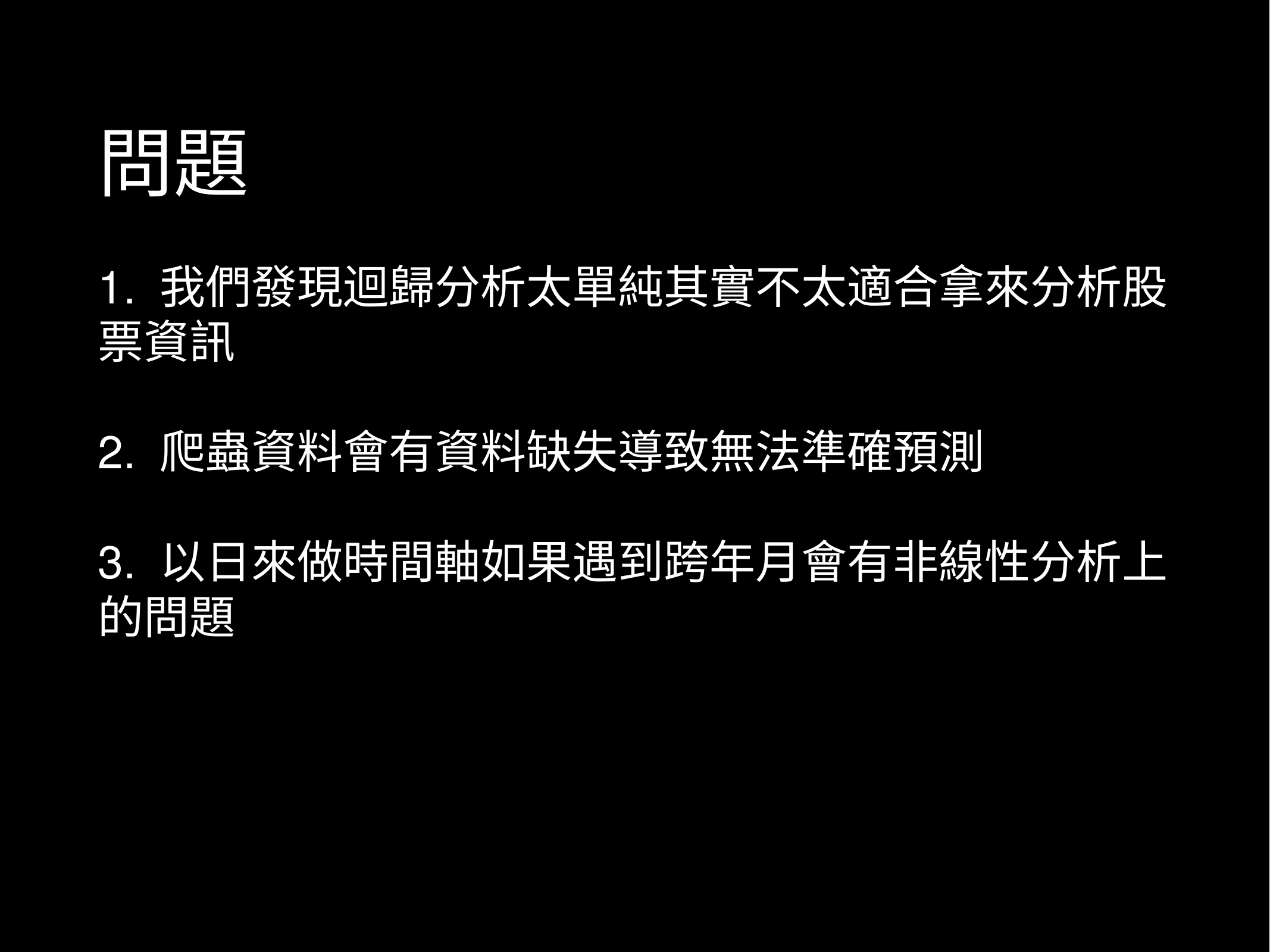

# 問題
1. 我們發現迴歸分析太單純其實不太適合拿來分析股票資訊

2. 爬蟲資料會有資料缺失導致無法準確預測

3. 以日來做時間軸如果遇到跨年月會有非線性分析上的問題